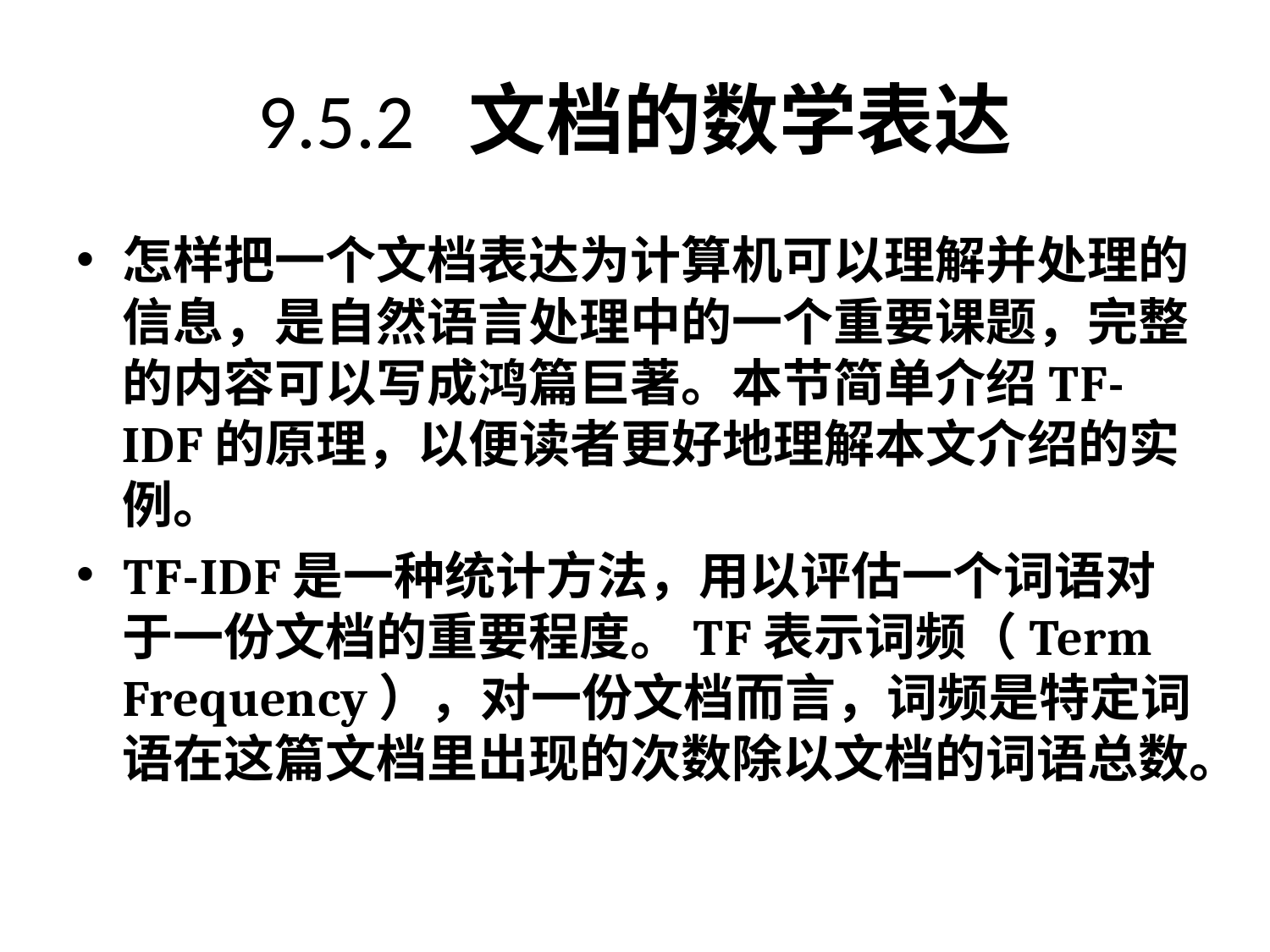

# 9.5.2  文档的数学表达
怎样把一个文档表达为计算机可以理解并处理的信息，是自然语言处理中的一个重要课题，完整的内容可以写成鸿篇巨著。本节简单介绍TF-IDF的原理，以便读者更好地理解本文介绍的实例。
TF-IDF是一种统计方法，用以评估一个词语对于一份文档的重要程度。TF表示词频（Term Frequency），对一份文档而言，词频是特定词语在这篇文档里出现的次数除以文档的词语总数。